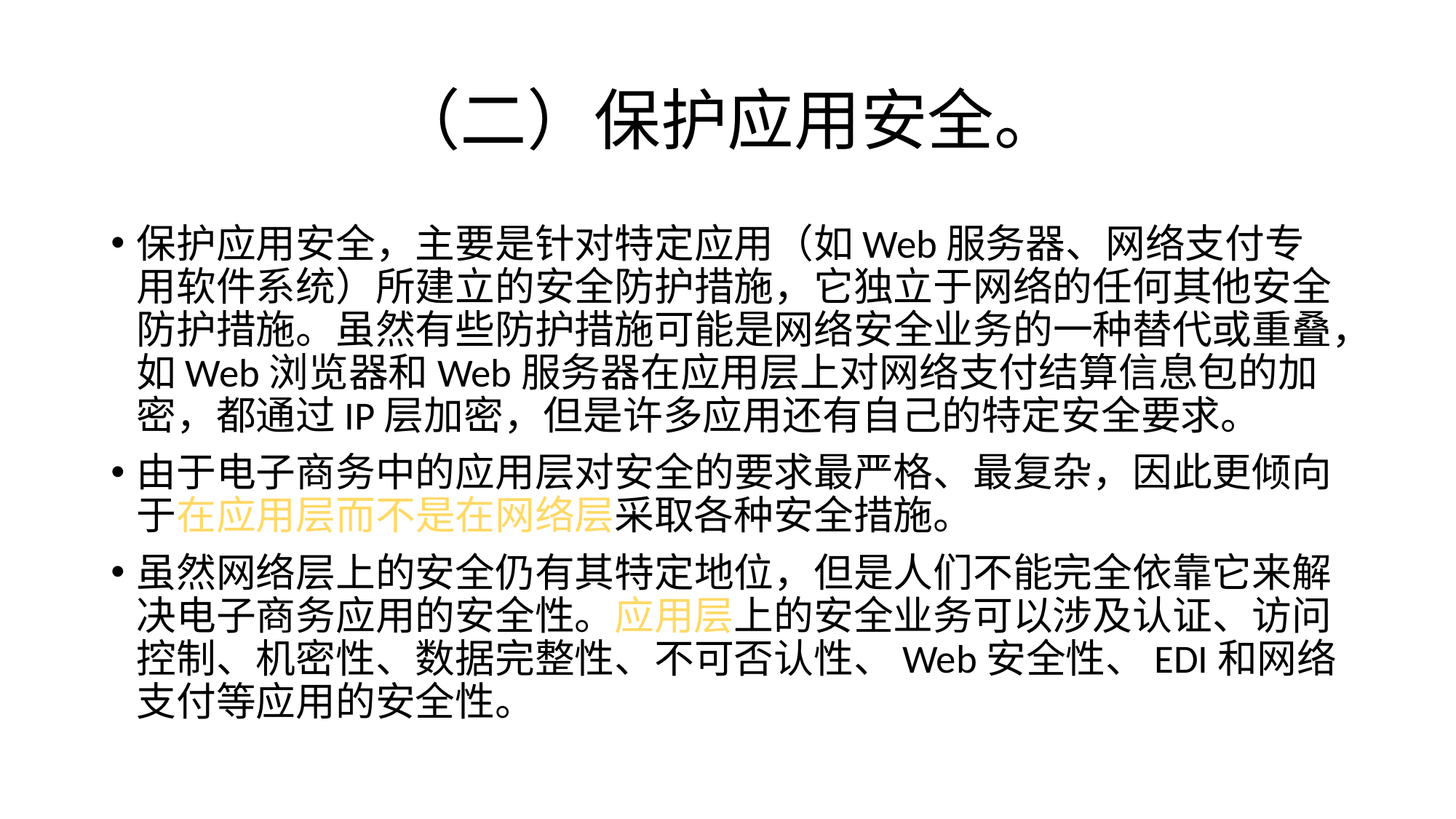

# （二）保护应用安全。
保护应用安全，主要是针对特定应用（如Web服务器、网络支付专用软件系统）所建立的安全防护措施，它独立于网络的任何其他安全防护措施。虽然有些防护措施可能是网络安全业务的一种替代或重叠，如Web浏览器和Web服务器在应用层上对网络支付结算信息包的加密，都通过IP层加密，但是许多应用还有自己的特定安全要求。
由于电子商务中的应用层对安全的要求最严格、最复杂，因此更倾向于在应用层而不是在网络层采取各种安全措施。
虽然网络层上的安全仍有其特定地位，但是人们不能完全依靠它来解决电子商务应用的安全性。应用层上的安全业务可以涉及认证、访问控制、机密性、数据完整性、不可否认性、Web安全性、EDI和网络支付等应用的安全性。